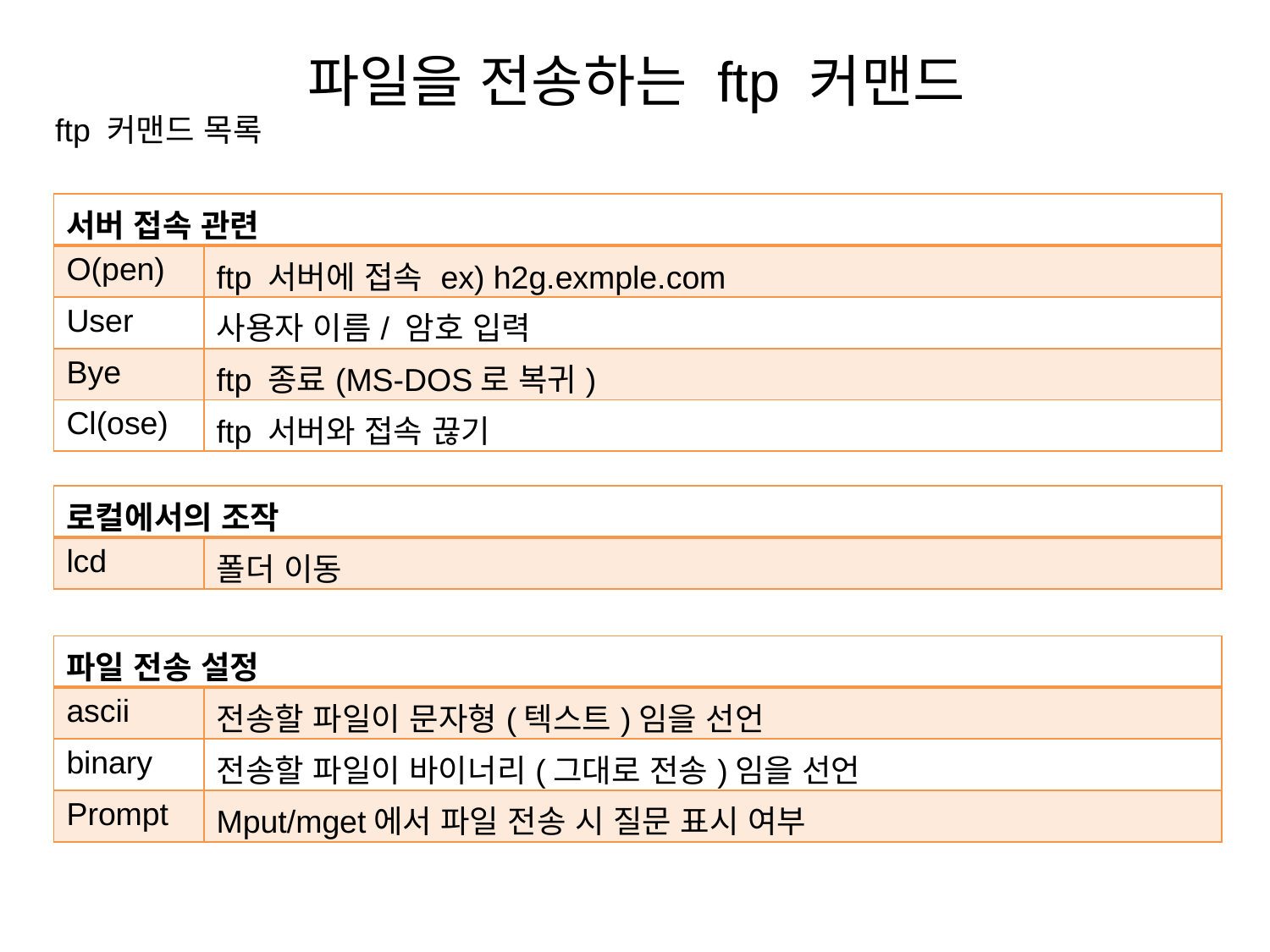

# 파일을 전송하는 ftp 커맨드
ftp 커맨드 목록
| 서버 접속 관련 |  |
| --- | --- |
| O(pen) | ftp 서버에 접속 ex) h2g.exmple.com |
| User | 사용자 이름/ 암호 입력 |
| Bye | ftp 종료(MS-DOS로 복귀) |
| Cl(ose) | ftp 서버와 접속 끊기 |
| 로컬에서의 조작 |  |
| --- | --- |
| lcd | 폴더 이동 |
| 파일 전송 설정 |  |
| --- | --- |
| ascii | 전송할 파일이 문자형(텍스트)임을 선언 |
| binary | 전송할 파일이 바이너리(그대로 전송)임을 선언 |
| Prompt | Mput/mget에서 파일 전송 시 질문 표시 여부 |